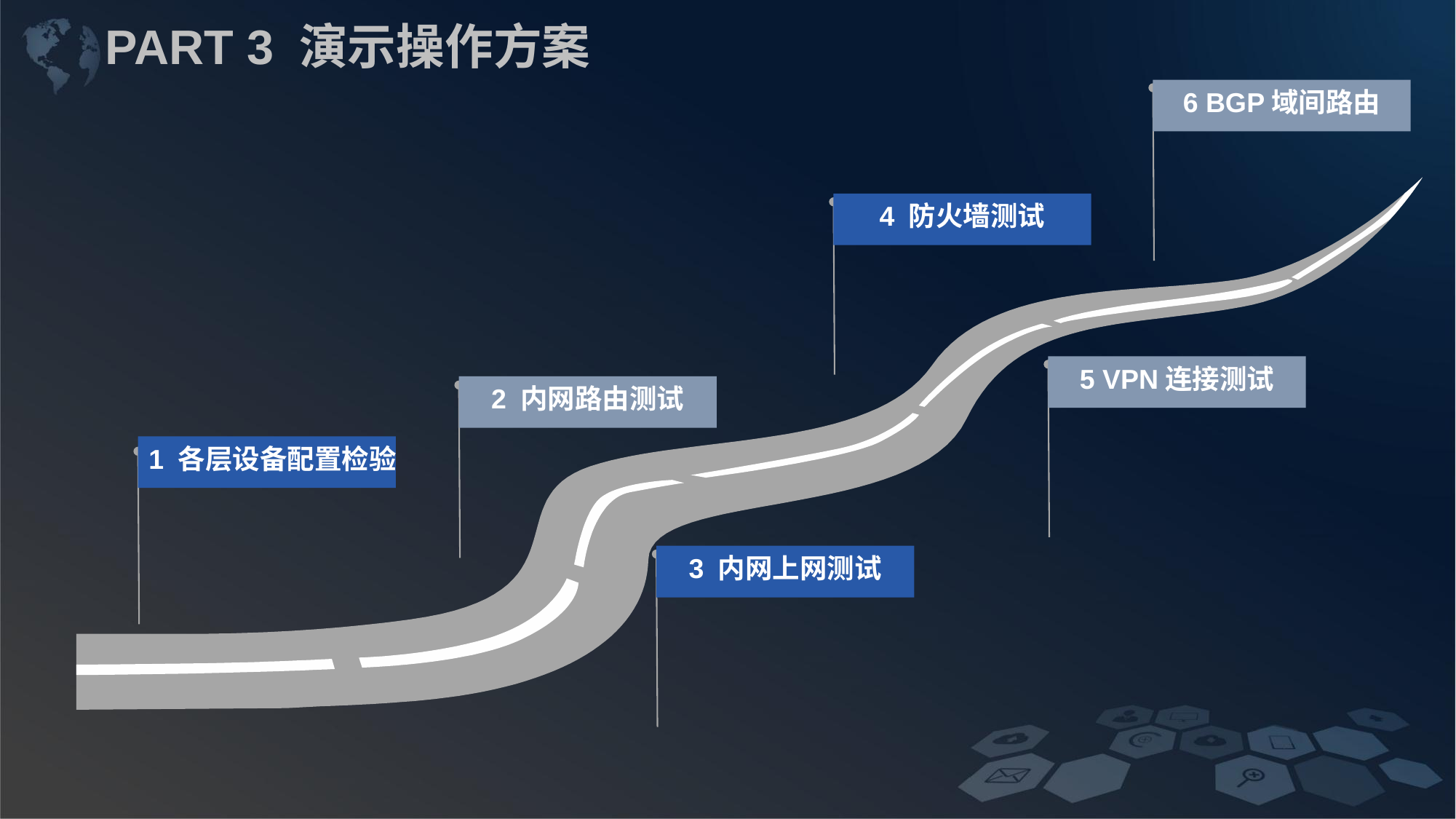

PART 3 演示操作方案
6 BGP域间路由

4 防火墙测试
5 VPN连接测试
2 内网路由测试
1 各层设备配置检验
3 内网上网测试